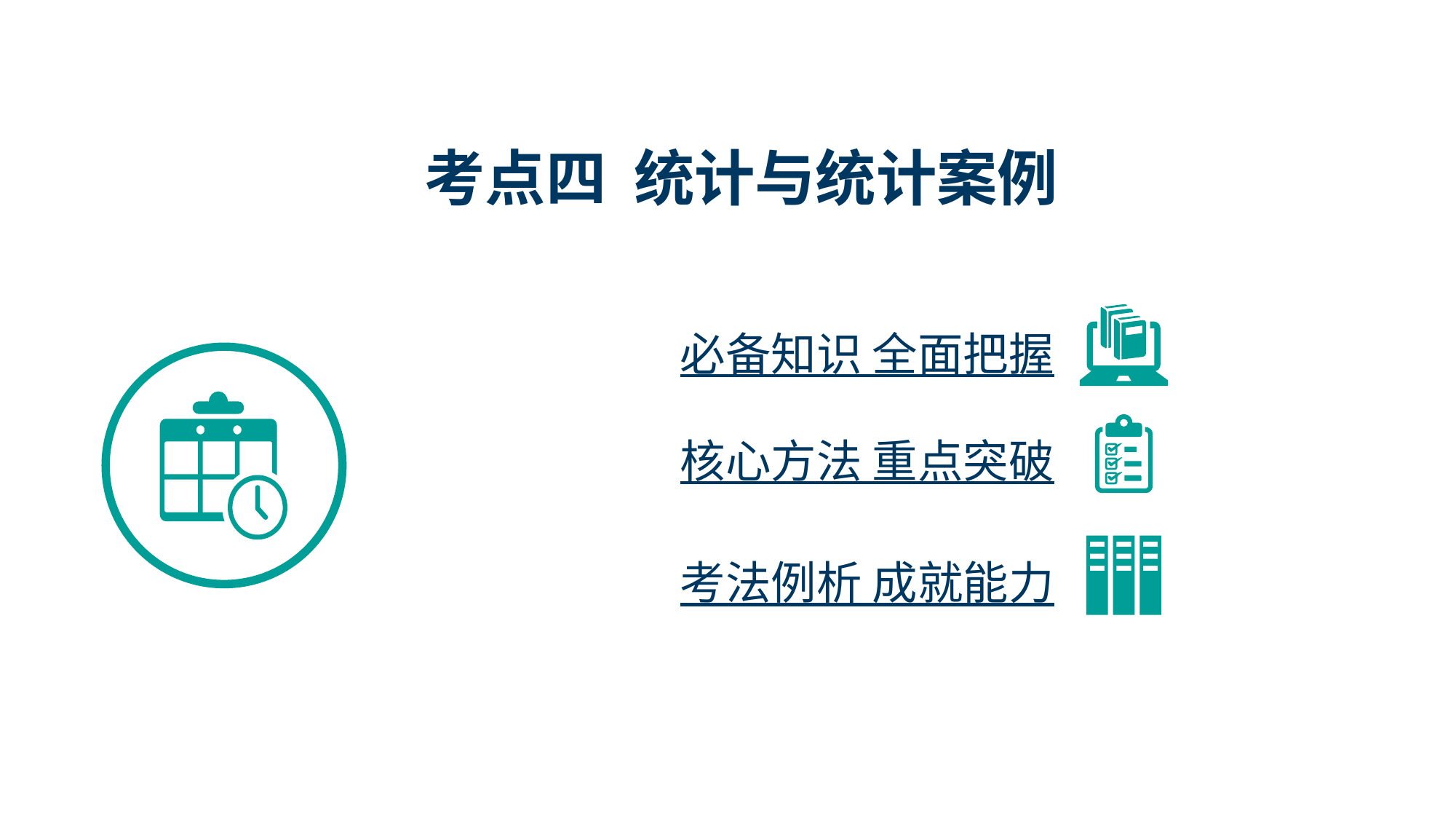

考点四  统计与统计案例
考点四  统计与统计案例

必备知识 全面把握

核心方法 重点突破

考法例析 成就能力